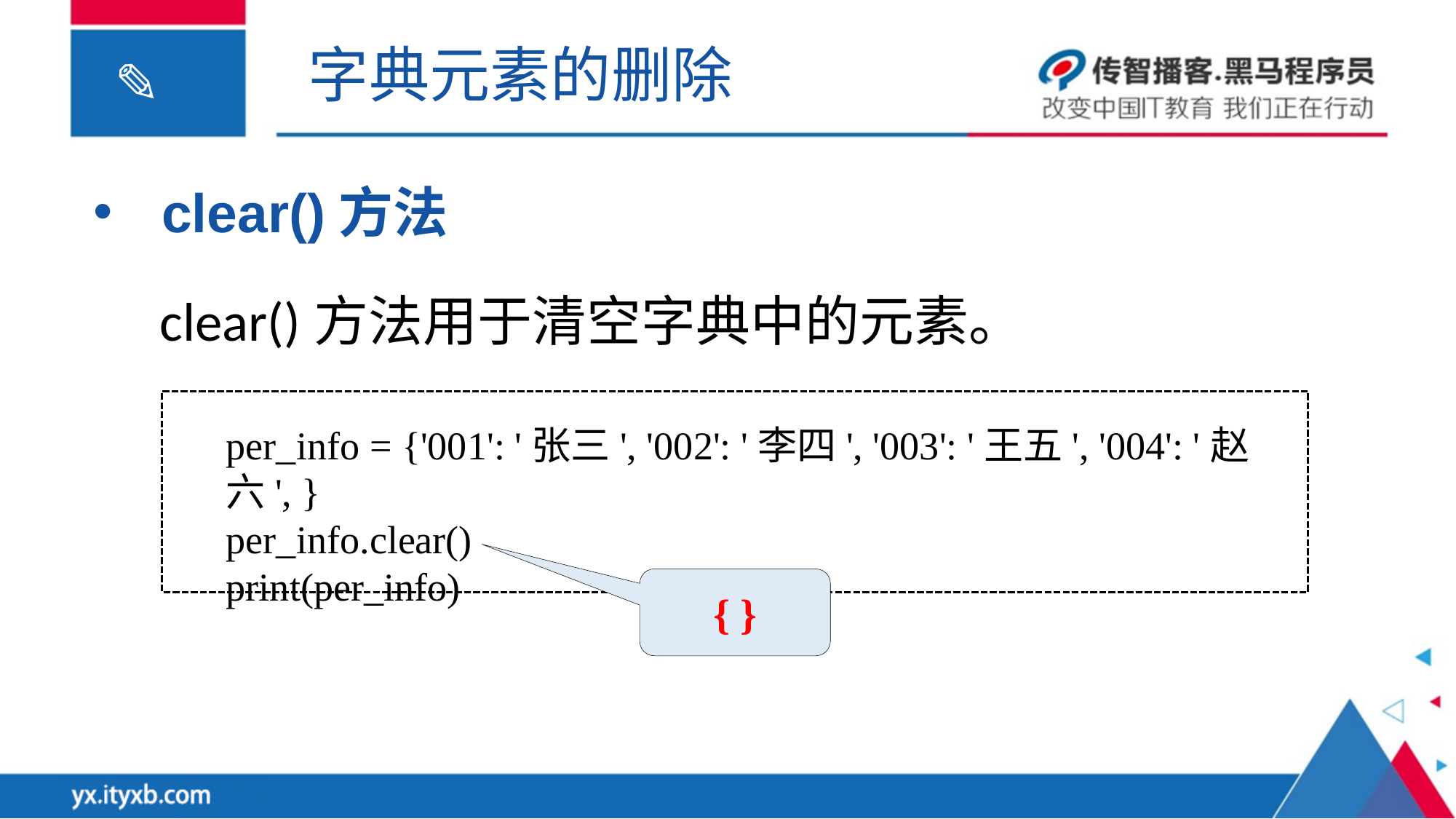

字典元素的删除
clear()方法
clear()方法用于清空字典中的元素。

per_info = {'001': '张三', '002': '李四', '003': '王五', '004': '赵六', }
per_info.clear()
print(per_info)
{ }